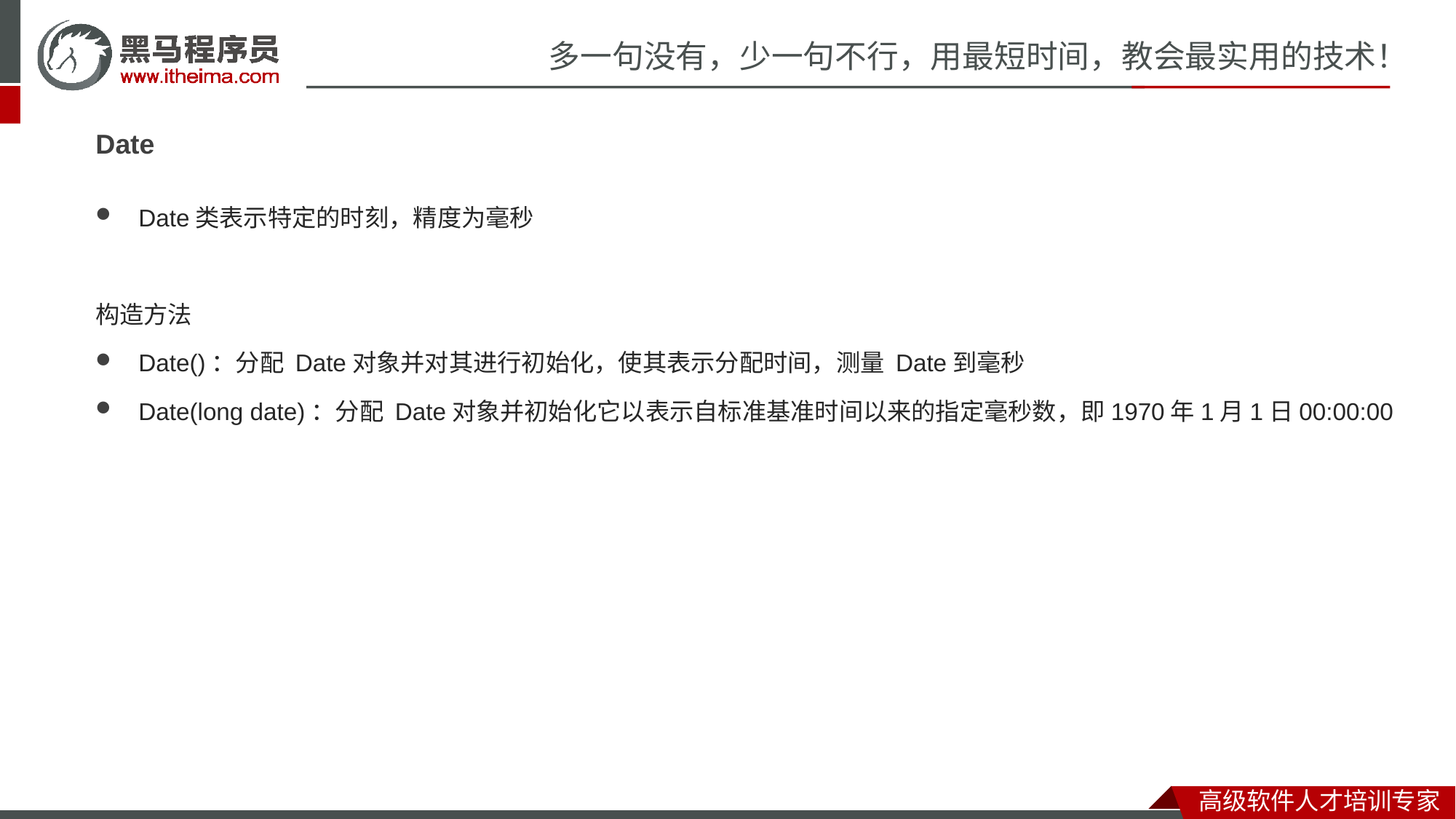

Date
Date类表示特定的时刻，精度为毫秒

构造方法
Date()：分配 Date对象并对其进行初始化，使其表示分配时间，测量 Date到毫秒
Date​(long date)：分配 Date对象并初始化它以表示自标准基准时间以来的指定毫秒数，即1970年1月1日00:00:00